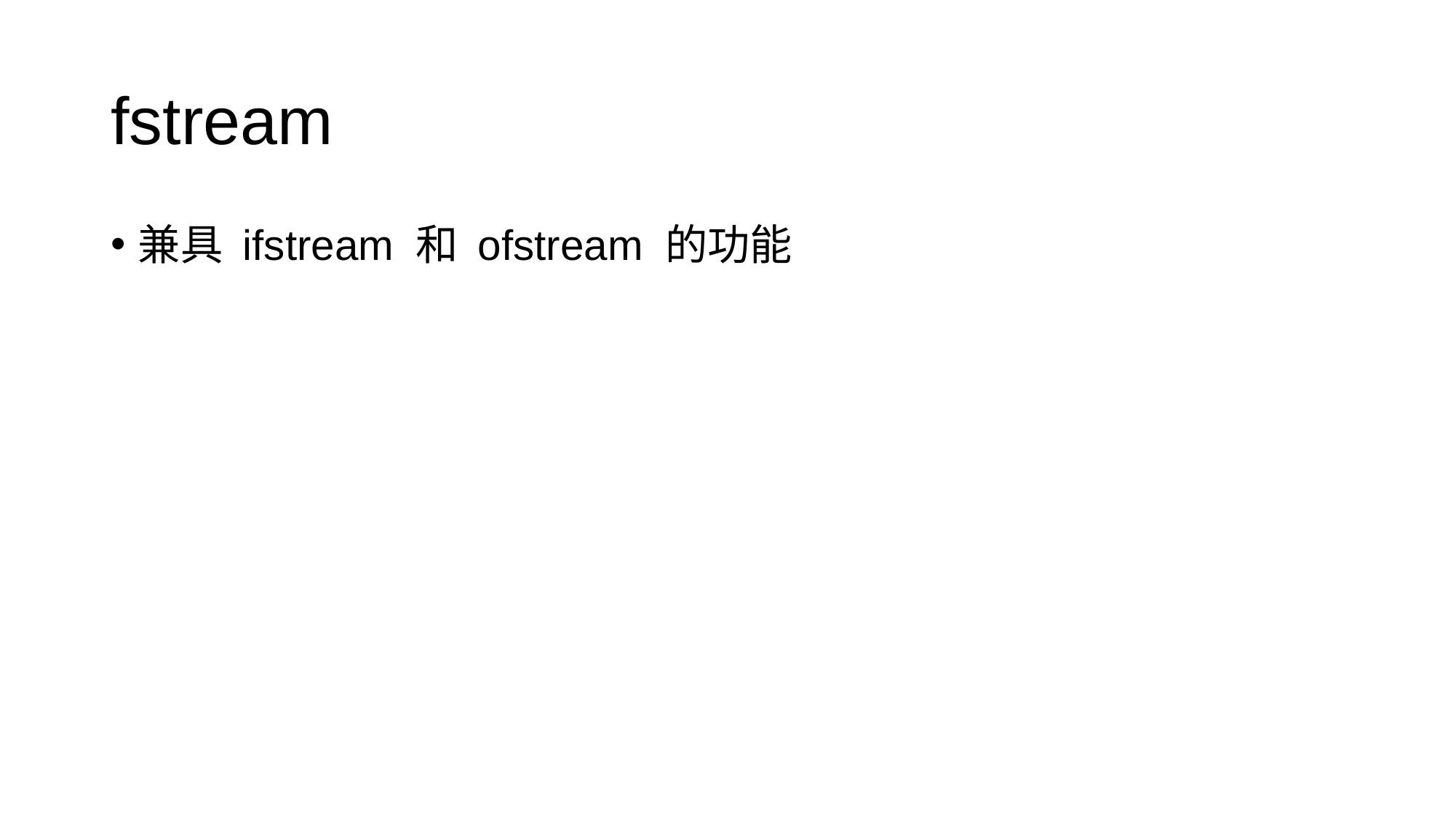

# fstream
兼具 ifstream 和 ofstream 的功能